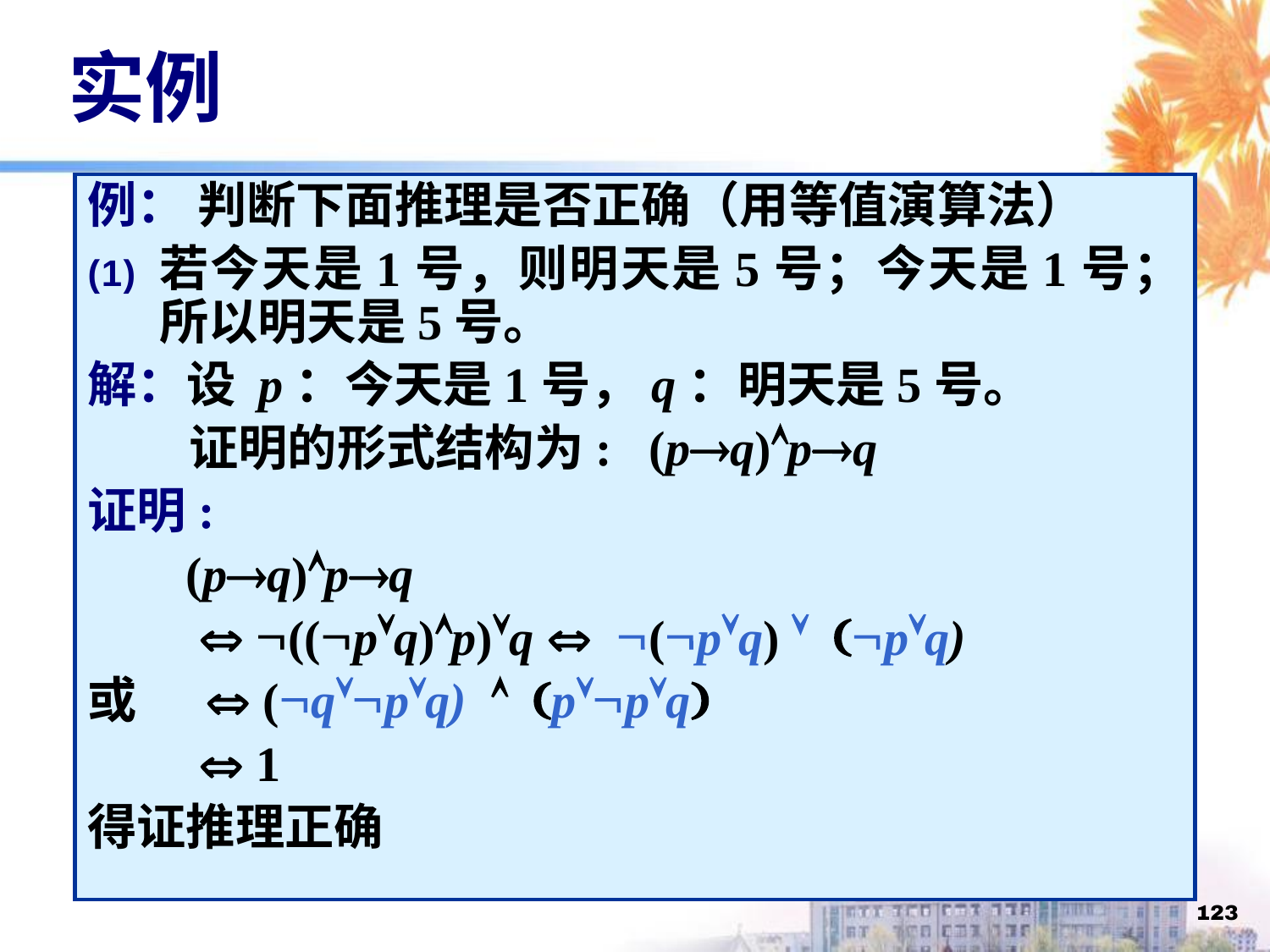

# 实例
例： 判断下面推理是否正确（用等值演算法）
若今天是1号，则明天是5号；今天是1号； 所以明天是5号。
解：设 p：今天是1号，q：明天是5号。
        证明的形式结构为:   (p→q)∧p→q
证明:
        (p→q)∧p→q
         ⇔ ¬((¬p∨q)∧p)∨q ⇔ ¬(¬p∨q) ∨ (¬p∨q)
或     ⇔ (¬q∨¬p∨q) ∧ (p∨¬p∨q)
         ⇔ 1
得证推理正确
123